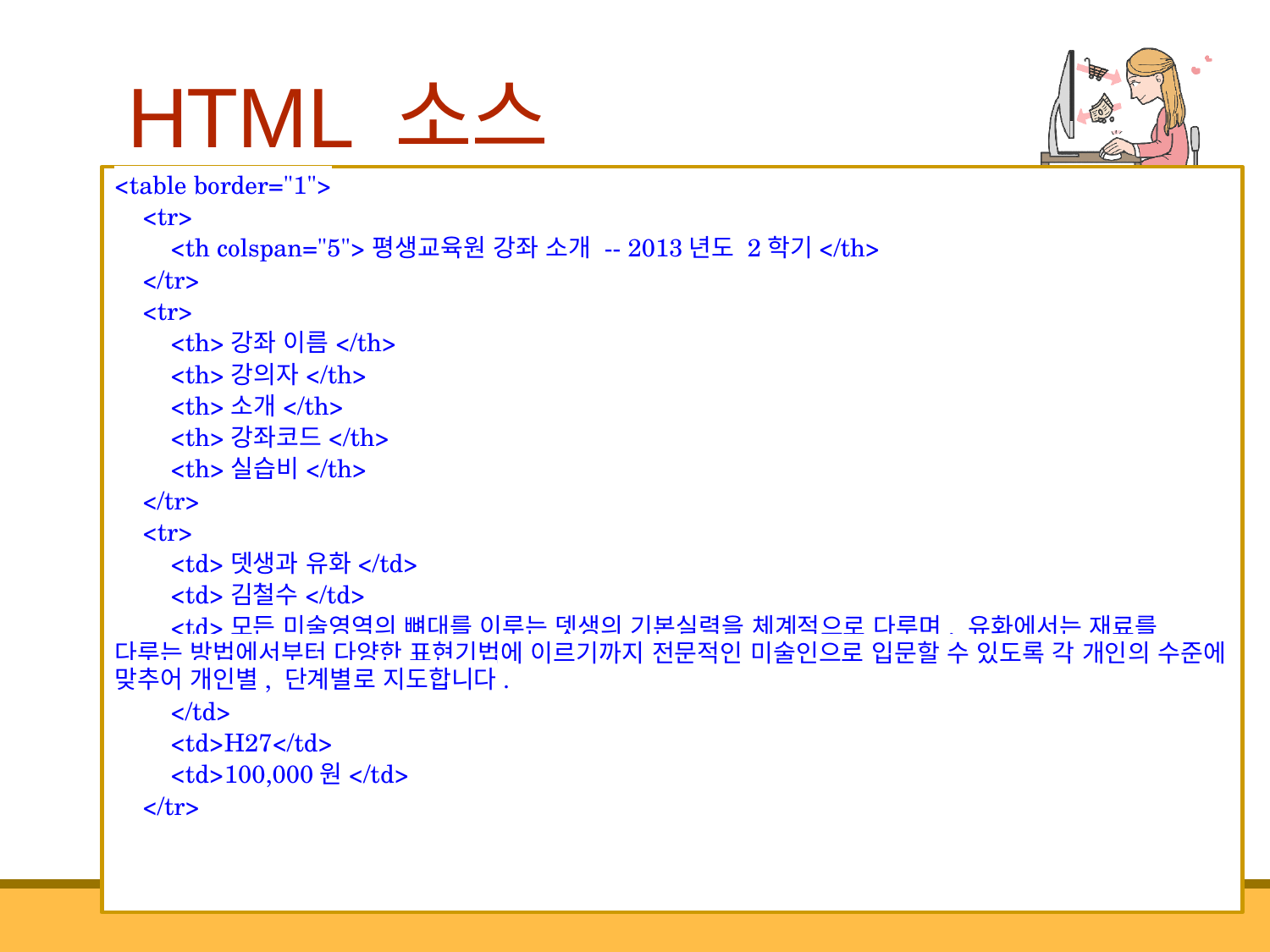

# HTML 소스
<table border="1">
    <tr>
        <th colspan="5">평생교육원 강좌 소개 -- 2013년도 2학기</th>
    </tr>
    <tr>
        <th>강좌 이름</th>
        <th>강의자</th>
        <th>소개</th>
        <th>강좌코드</th>
        <th>실습비</th>
    </tr>
    <tr>
        <td>뎃생과 유화</td>
        <td>김철수</td>
        <td>모든 미술영역의 뼈대를 이루는 뎃생의 기본실력을 체계적으로 다루며, 유화에서는 재료를 다루는 방법에서부터 다양한 표현기법에 이르기까지 전문적인 미술인으로 입문할 수 있도록 각 개인의 수준에 맞추어 개인별, 단계별로 지도합니다.
        </td>
        <td>H27</td>
        <td>100,000원</td>
    </tr>